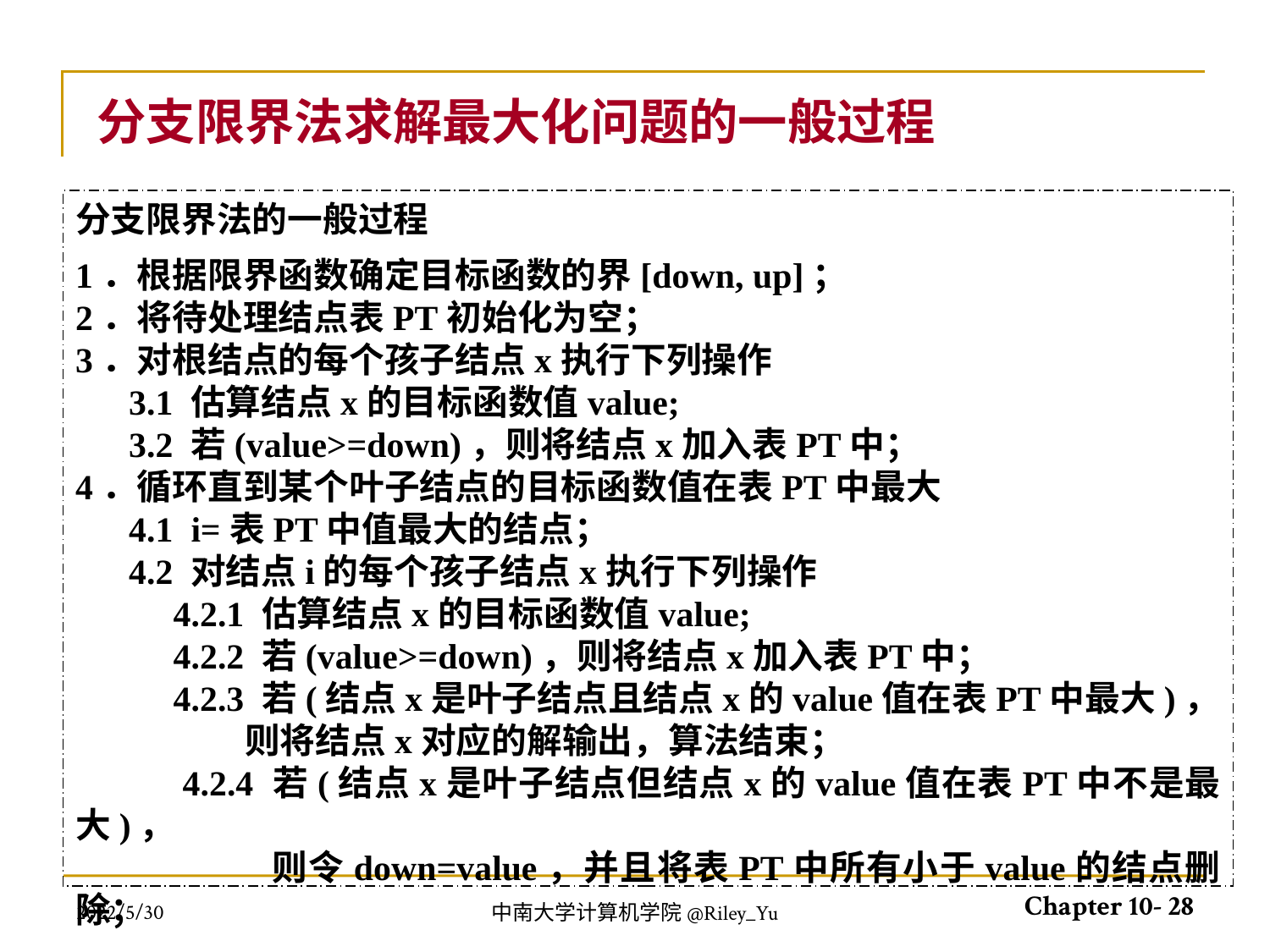

分支限界法求解最大化问题的一般过程
分支限界法的一般过程
1．根据限界函数确定目标函数的界[down, up]；
2．将待处理结点表PT初始化为空；
3．对根结点的每个孩子结点x执行下列操作
      3.1 估算结点x的目标函数值value;
      3.2 若(value>=down)，则将结点x加入表PT中；
4．循环直到某个叶子结点的目标函数值在表PT中最大
      4.1  i=表PT中值最大的结点；
      4.2 对结点i的每个孩子结点x执行下列操作
           4.2.1 估算结点x的目标函数值value;
           4.2.2 若(value>=down)，则将结点x加入表PT中；
           4.2.3 若(结点x是叶子结点且结点x的value值在表PT中最大)，
                    则将结点x对应的解输出，算法结束；
           4.2.4 若(结点x是叶子结点但结点x的value值在表PT中不是最大)，
                    则令down=value，并且将表PT中所有小于value的结点删除；
2022/5/30
Chapter 10- 28
中南大学计算机学院@Riley_Yu